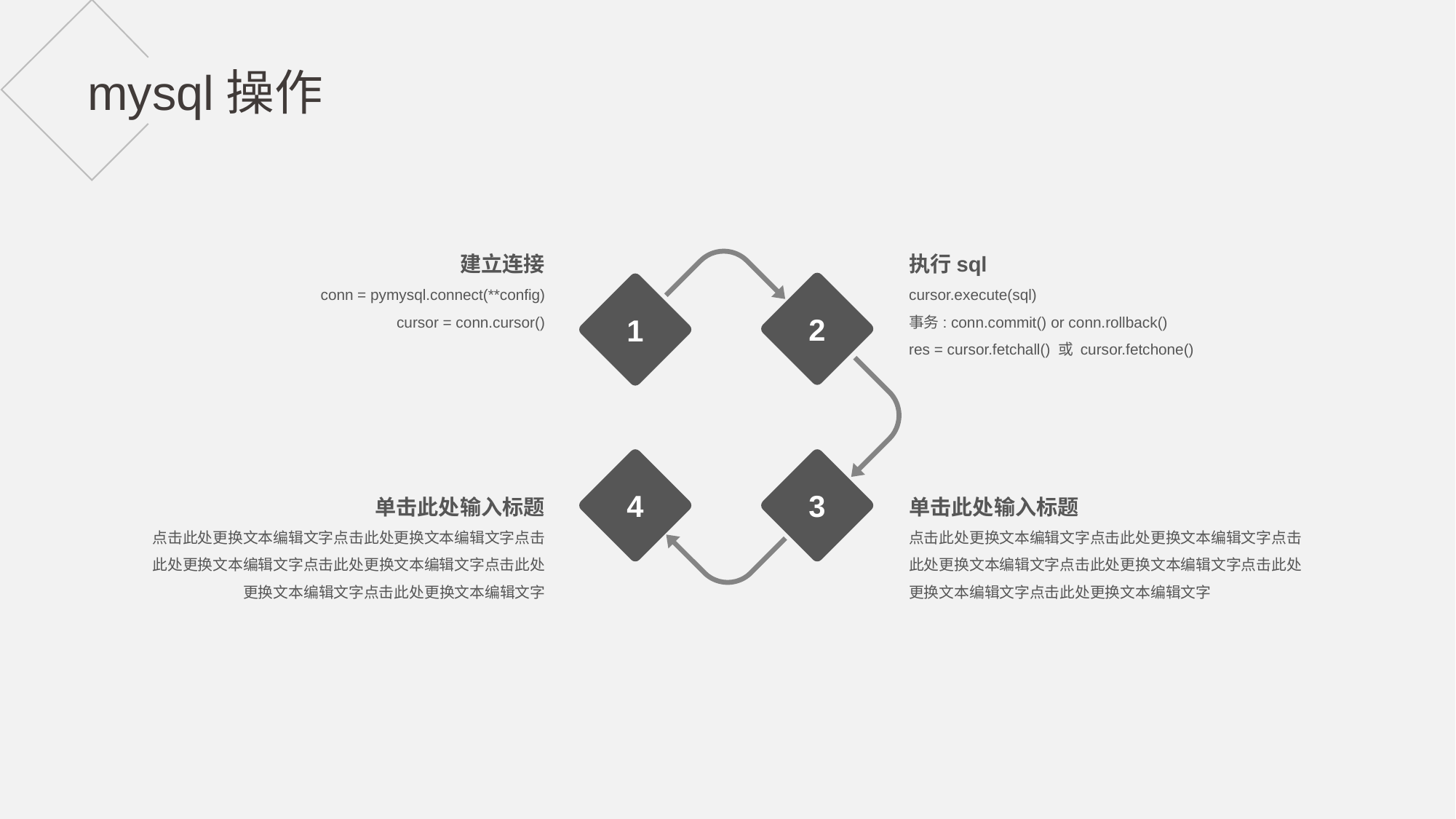

mysql操作
建立连接
conn = pymysql.connect(**config)
cursor = conn.cursor()
执行sql
cursor.execute(sql)
事务: conn.commit() or conn.rollback()
res = cursor.fetchall() 或 cursor.fetchone()

2
1

4
3
单击此处输入标题
点击此处更换文本编辑文字点击此处更换文本编辑文字点击此处更换文本编辑文字点击此处更换文本编辑文字点击此处更换文本编辑文字点击此处更换文本编辑文字
单击此处输入标题
点击此处更换文本编辑文字点击此处更换文本编辑文字点击此处更换文本编辑文字点击此处更换文本编辑文字点击此处更换文本编辑文字点击此处更换文本编辑文字